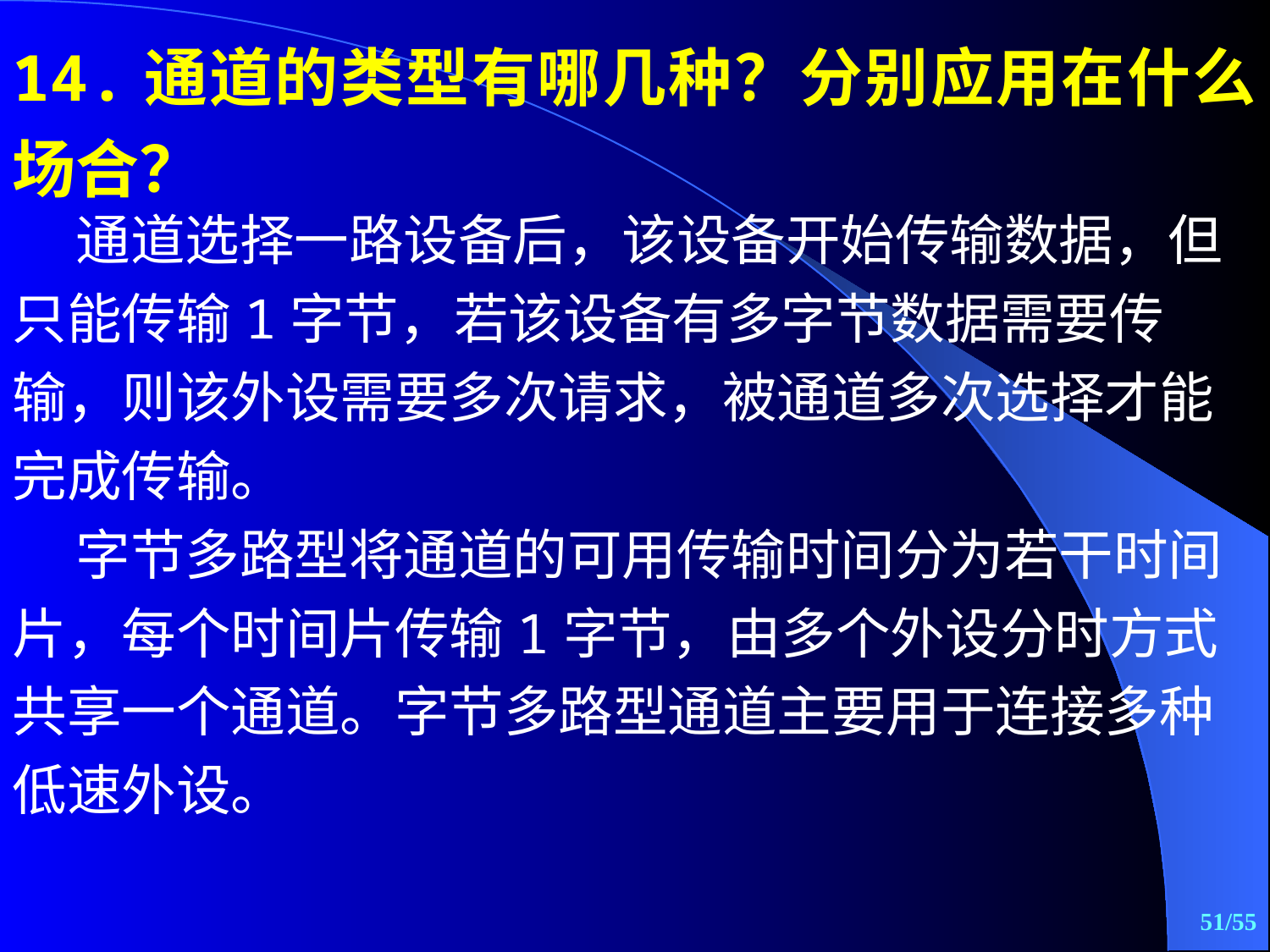

14.通道的类型有哪几种？分别应用在什么场合？
通道选择一路设备后，该设备开始传输数据，但只能传输1字节，若该设备有多字节数据需要传输，则该外设需要多次请求，被通道多次选择才能完成传输。
字节多路型将通道的可用传输时间分为若干时间片，每个时间片传输1字节，由多个外设分时方式共享一个通道。字节多路型通道主要用于连接多种低速外设。
51/55